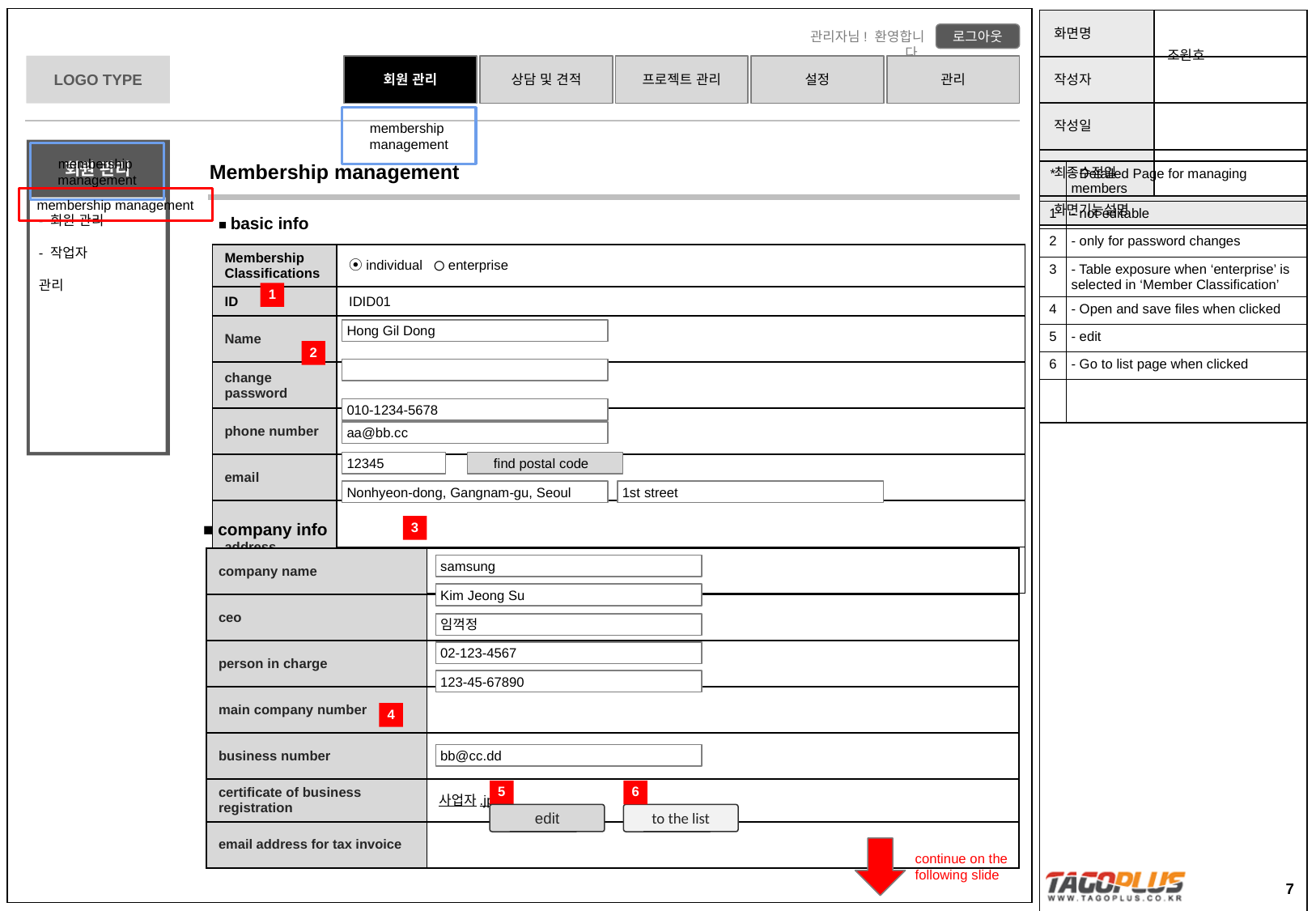

membership
management
membership
management
Membership management
| \* | - Detailed Page for managing members |
| --- | --- |
| 1 | - not editable |
| 2 | - only for password changes |
| 3 | - Table exposure when ‘enterprise’ is selected in ‘Member Classification’ |
| 4 | - Open and save files when clicked |
| 5 | - edit |
| 6 | - Go to list page when clicked |
|  |  |
membership management
■ basic info
| Membership Classifications | ⦿ individual 🞅 enterprise |
| --- | --- |
| ID | IDID01 |
| Name |  |
| change password |  |
| phone number |  |
| email |  |
| address |  |
|  |  |
1
Hong Gil Dong
2

010-1234-5678
aa@bb.cc
12345
find postal code
Nonhyeon-dong, Gangnam-gu, Seoul
1st street
■ company info
3
| company name |  |
| --- | --- |
| ceo |  |
| person in charge |  |
| main company number |  |
| business number |  |
| certificate of business registration | 사업자.jpg |
| email address for tax invoice |  |
samsung
Kim Jeong Su
임꺽정
02-123-4567
123-45-67890
4
bb@cc.dd
5
6
edit
to the list

continue on the following slide